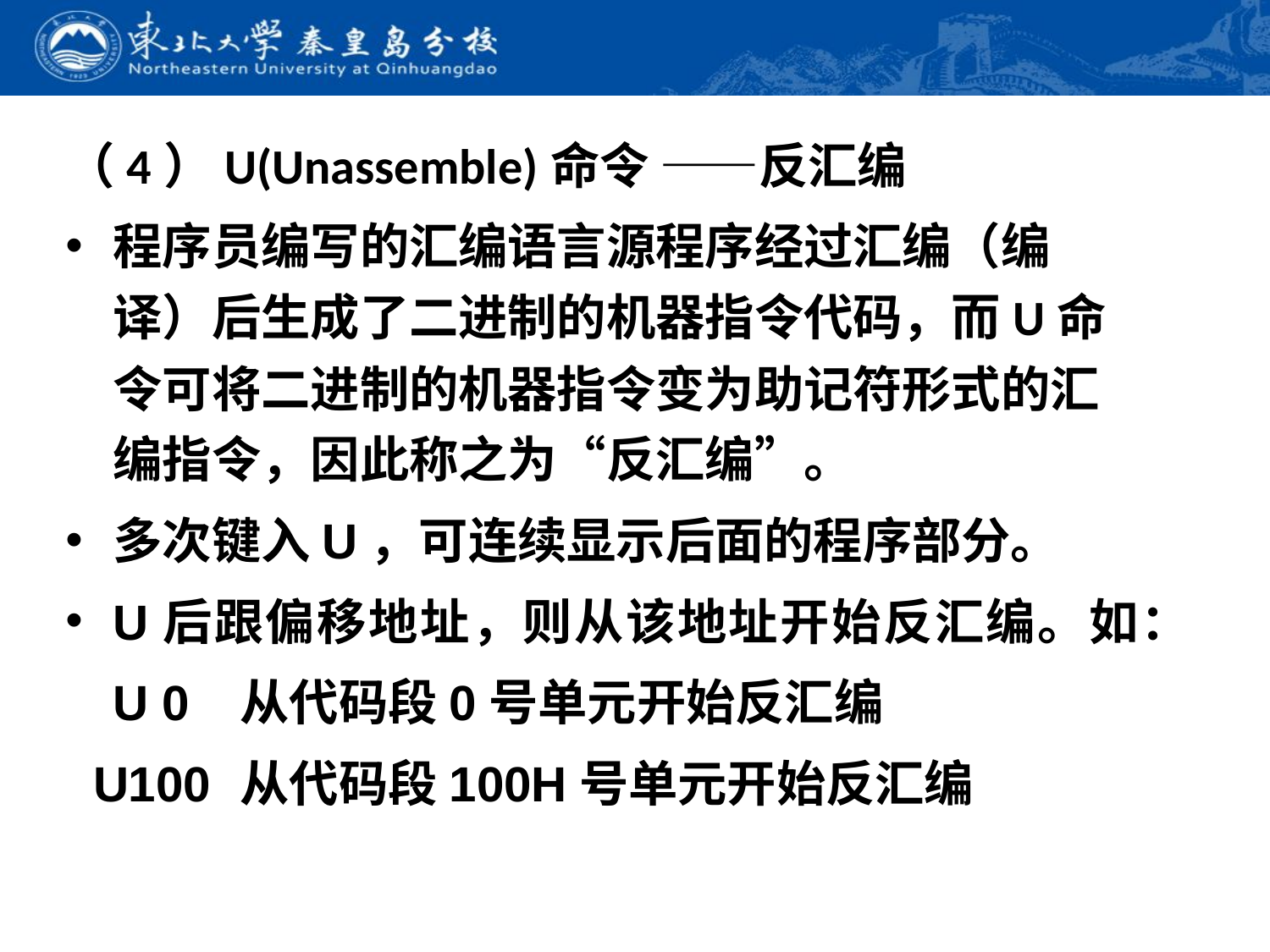

（4）U(Unassemble)命令 ——反汇编
程序员编写的汇编语言源程序经过汇编（编译）后生成了二进制的机器指令代码，而U命令可将二进制的机器指令变为助记符形式的汇编指令，因此称之为“反汇编”。
多次键入U，可连续显示后面的程序部分。
U后跟偏移地址，则从该地址开始反汇编。如：
	U 0   	从代码段0号单元开始反汇编
  U100 	从代码段100H号单元开始反汇编